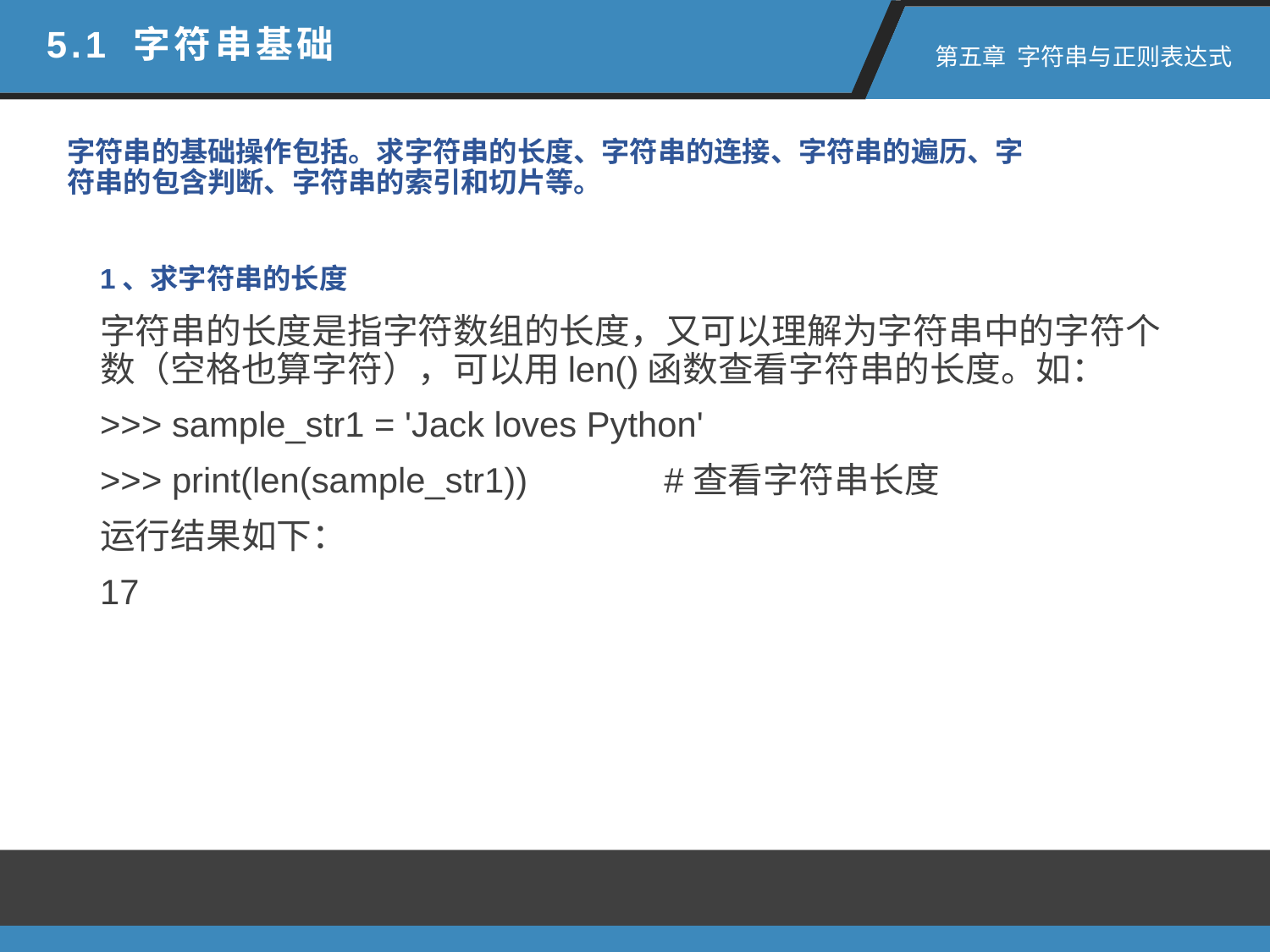

5.1 字符串基础
  第五章  字符串与正则表达式
字符串的基础操作包括。求字符串的长度、字符串的连接、字符串的遍历、字符串的包含判断、字符串的索引和切片等。
1、求字符串的长度
字符串的长度是指字符数组的长度，又可以理解为字符串中的字符个数（空格也算字符），可以用len()函数查看字符串的长度。如：
>>> sample_str1 = 'Jack loves Python'
>>> print(len(sample_str1))              #查看字符串长度
运行结果如下：
17